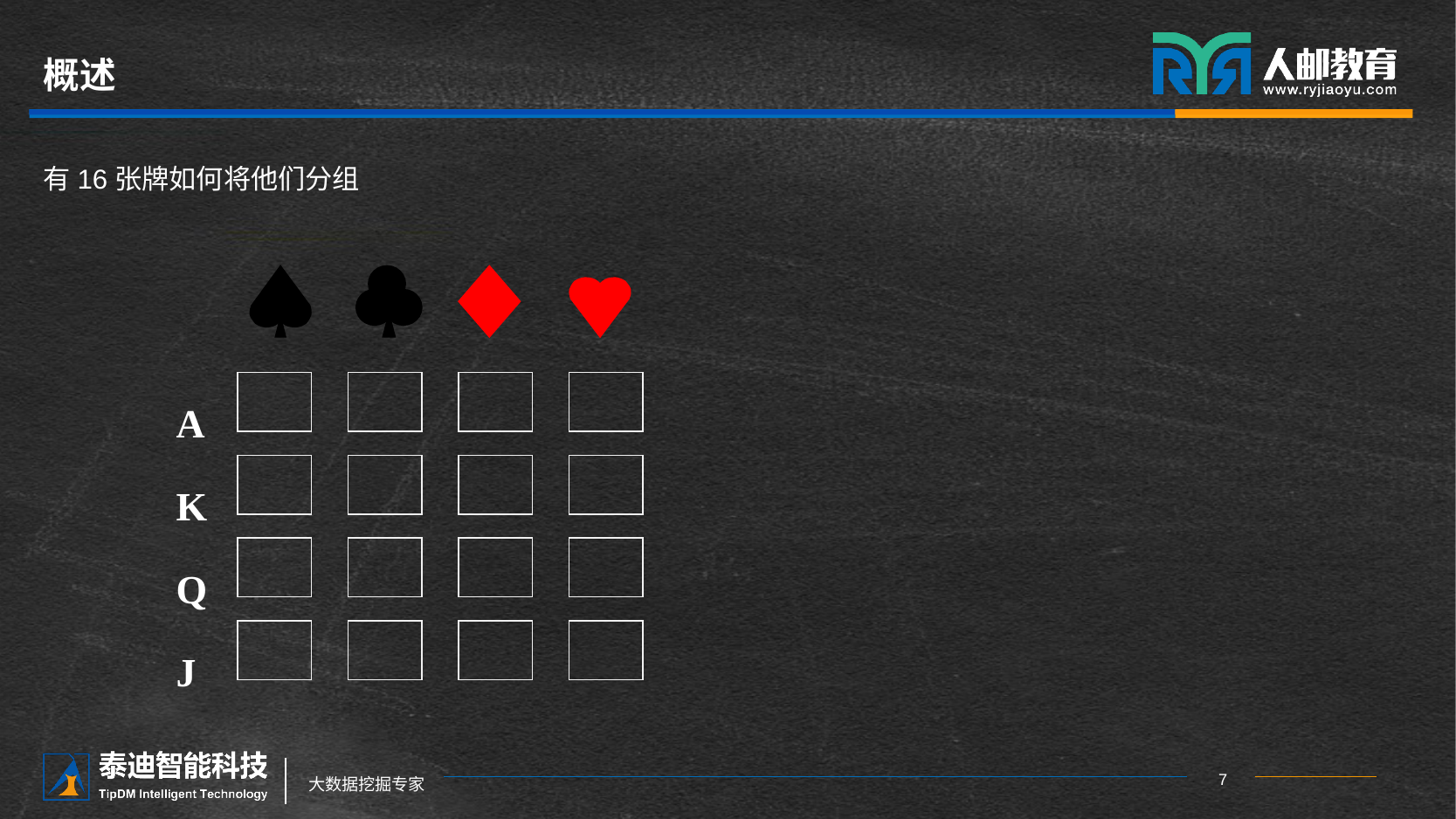

# 概述
有16张牌如何将他们分组

A

K

Q

J